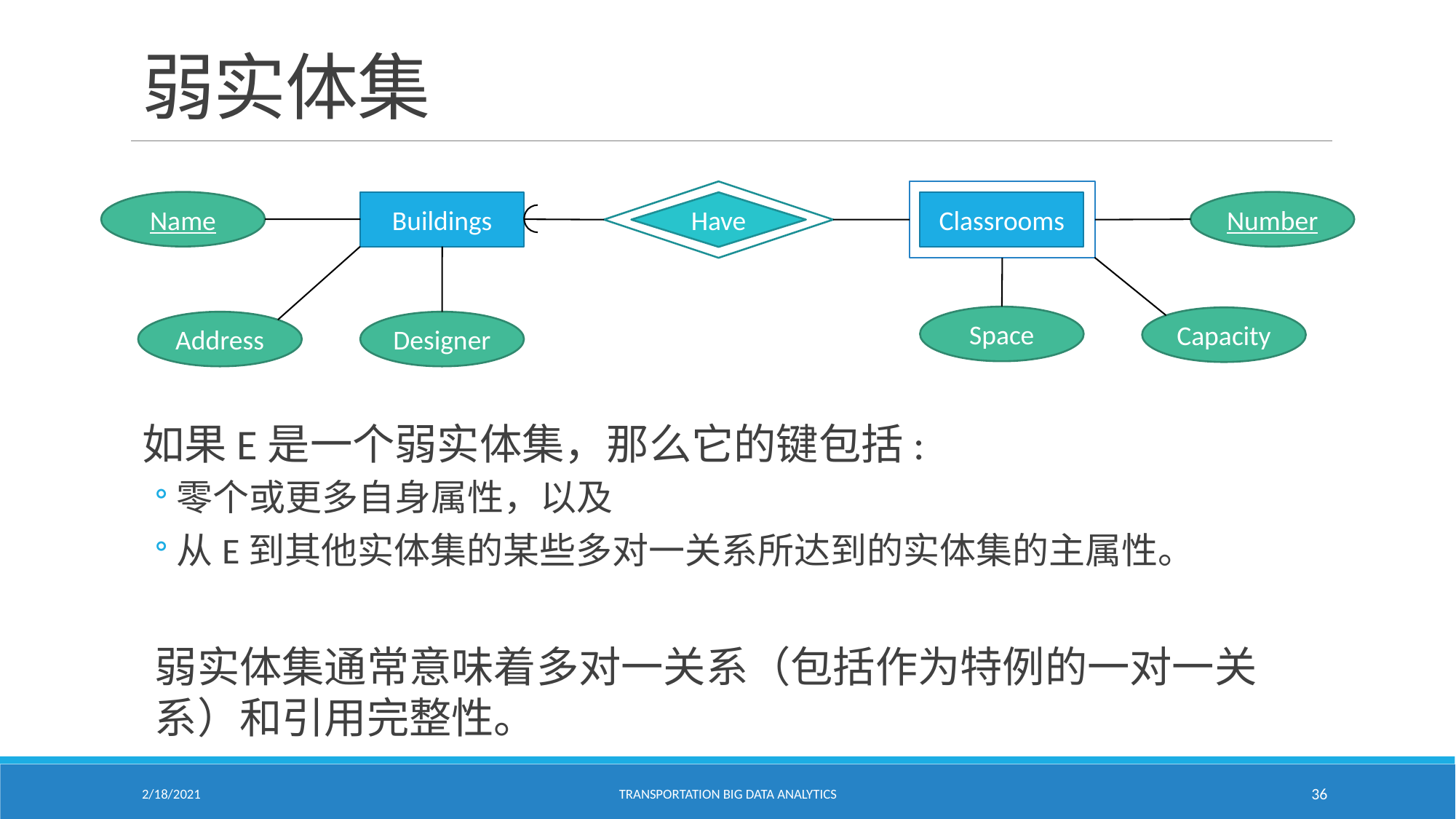

# 弱实体集

Have

Classrooms
Name
Buildings
Number

Space
Capacity
Address
Designer
如果E是一个弱实体集，那么它的键包括:
零个或更多自身属性，以及
从E到其他实体集的某些多对一关系所达到的实体集的主属性。

弱实体集通常意味着多对一关系（包括作为特例的一对一关系）和引用完整性。
2/18/2021
Transportation Big Data Analytics
36